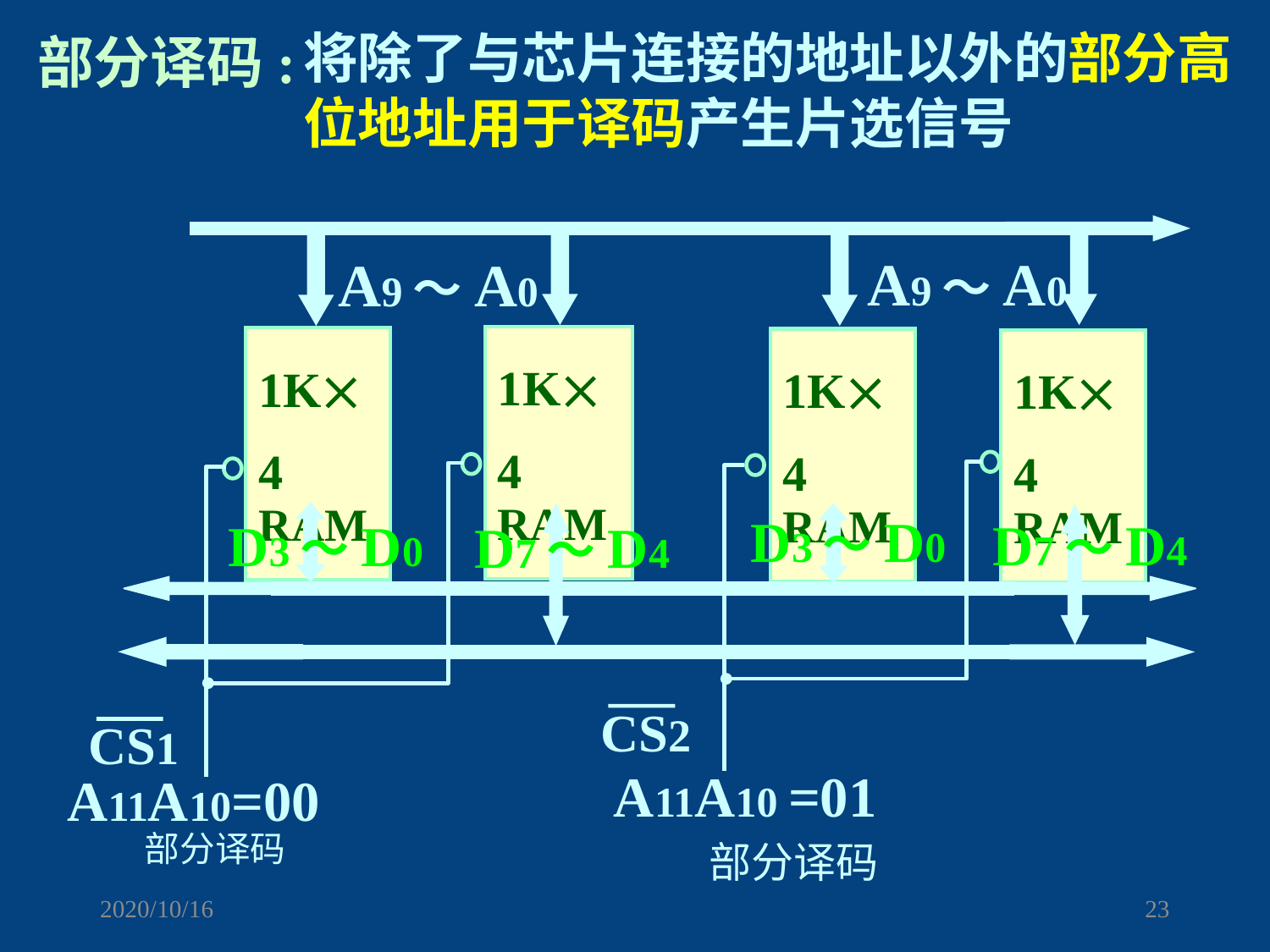

将除了与芯片连接的地址以外的部分高位地址用于译码产生片选信号
部分译码:

A9～A0
A9～A0
1K×4
RAM

1K×4
RAM

1K×4
RAM

1K×4
RAM

D3～D0
D7～D4
D3～D0
D7～D4

CS2

CS1

A11A10 =01
 部分译码
A11A10=00
部分译码
2020/10/16
23